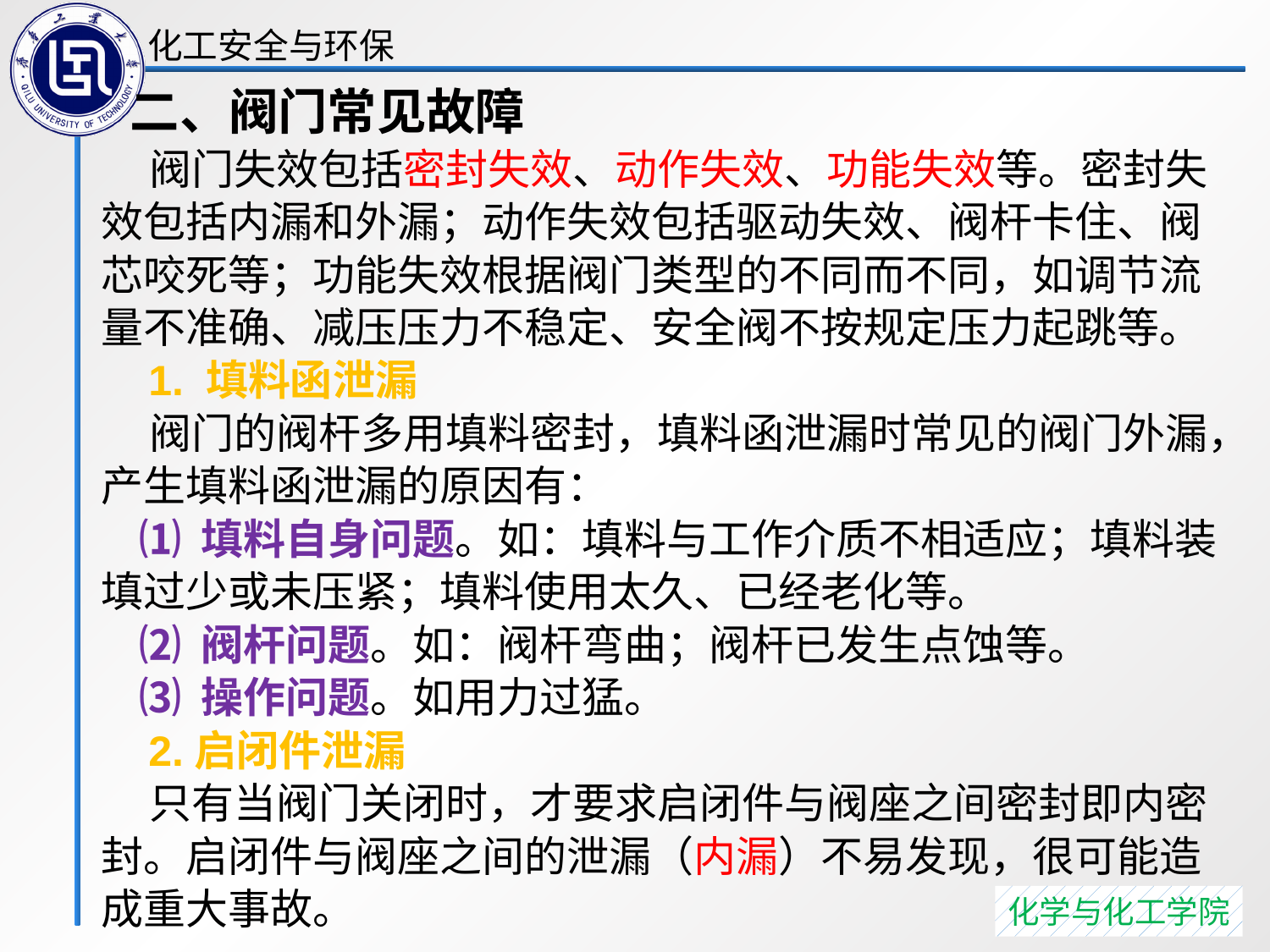

二、阀门常见故障
    阀门失效包括密封失效、动作失效、功能失效等。密封失效包括内漏和外漏；动作失效包括驱动失效、阀杆卡住、阀芯咬死等；功能失效根据阀门类型的不同而不同，如调节流量不准确、减压压力不稳定、安全阀不按规定压力起跳等。
    1. 填料函泄漏
    阀门的阀杆多用填料密封，填料函泄漏时常见的阀门外漏，产生填料函泄漏的原因有：
    ⑴ 填料自身问题。如：填料与工作介质不相适应；填料装填过少或未压紧；填料使用太久、已经老化等。
    ⑵ 阀杆问题。如：阀杆弯曲；阀杆已发生点蚀等。
    ⑶ 操作问题。如用力过猛。
    2.启闭件泄漏
    只有当阀门关闭时，才要求启闭件与阀座之间密封即内密封。启闭件与阀座之间的泄漏（内漏）不易发现，很可能造成重大事故。